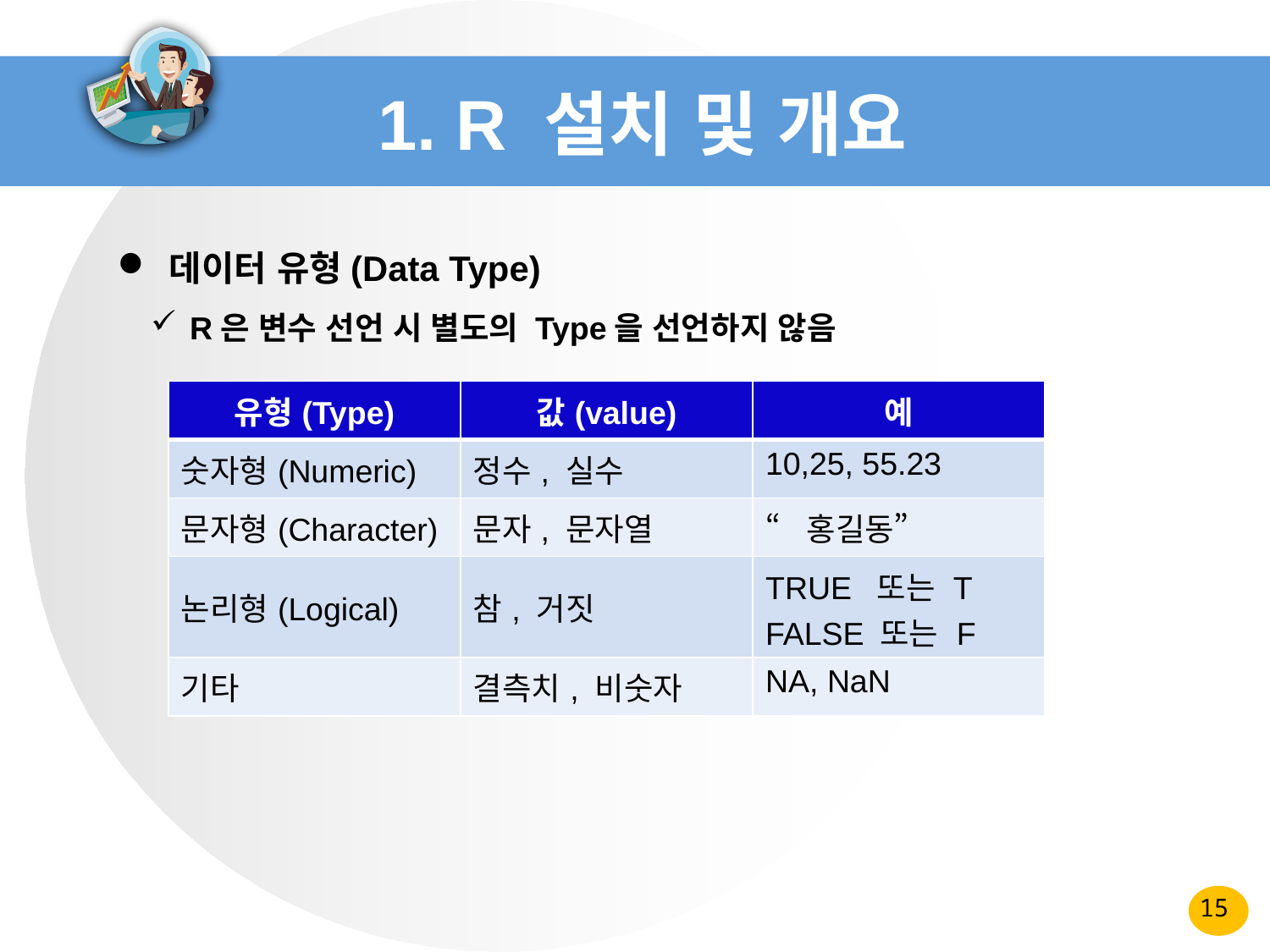

# 1. R 설치 및 개요
 데이터 유형(Data Type)
 R은 변수 선언 시 별도의 Type을 선언하지 않음
| 유형(Type) | 값(value) | 예 |
| --- | --- | --- |
| 숫자형(Numeric) | 정수, 실수 | 10,25, 55.23 |
| 문자형(Character) | 문자, 문자열 | “홍길동” |
| 논리형(Logical) | 참, 거짓 | TRUE 또는 T FALSE 또는 F |
| 기타 | 결측치, 비숫자 | NA, NaN |
15